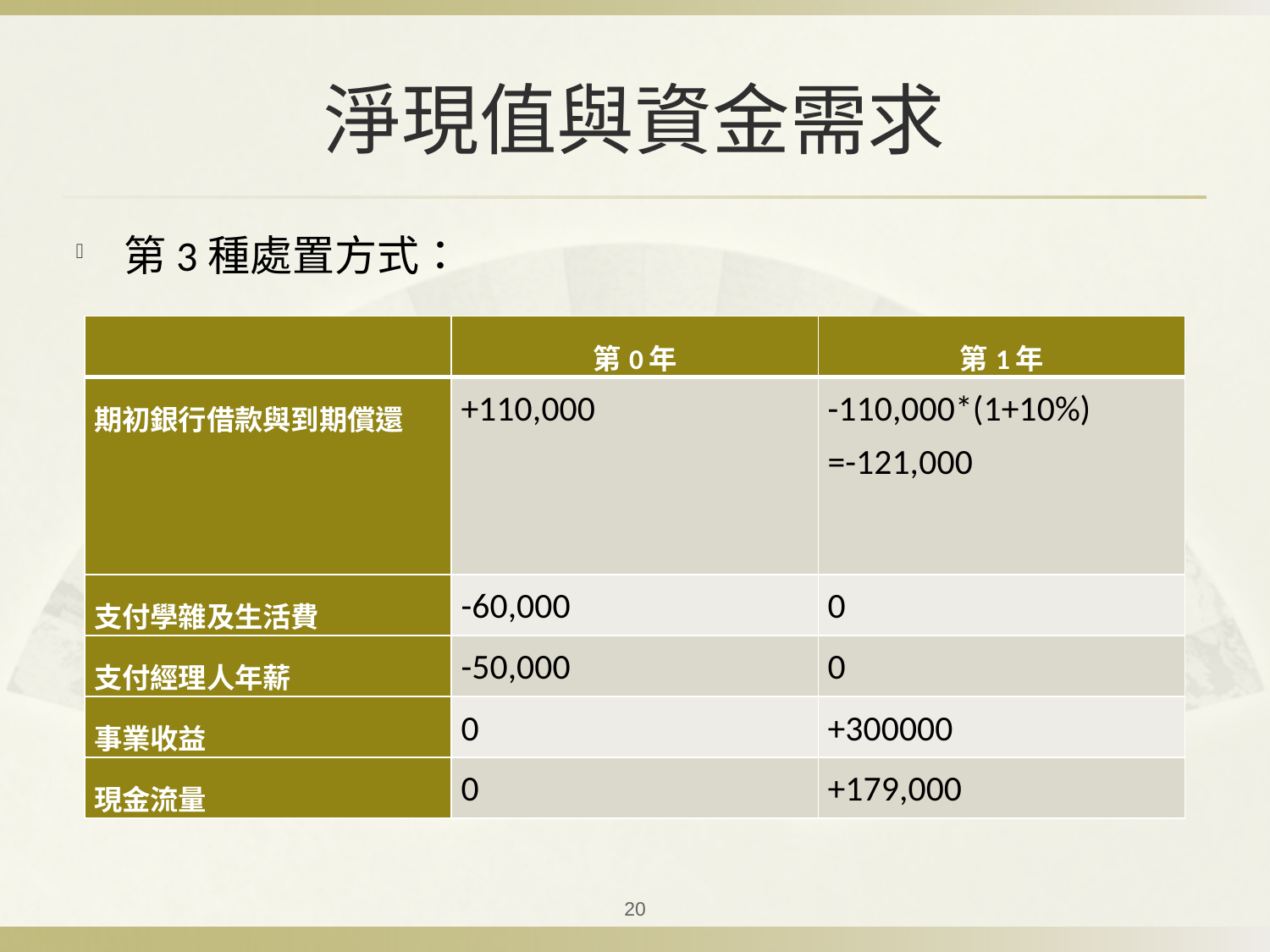

# 淨現值與資金需求
第3種處置方式：
|  | 第0年 | 第1年 |
| --- | --- | --- |
| 期初銀行借款與到期償還 | +110,000 | -110,000\*(1+10%) =-121,000 |
| 支付學雜及生活費 | -60,000 | 0 |
| 支付經理人年薪 | -50,000 | 0 |
| 事業收益 | 0 | +300000 |
| 現金流量 | 0 | +179,000 |
20